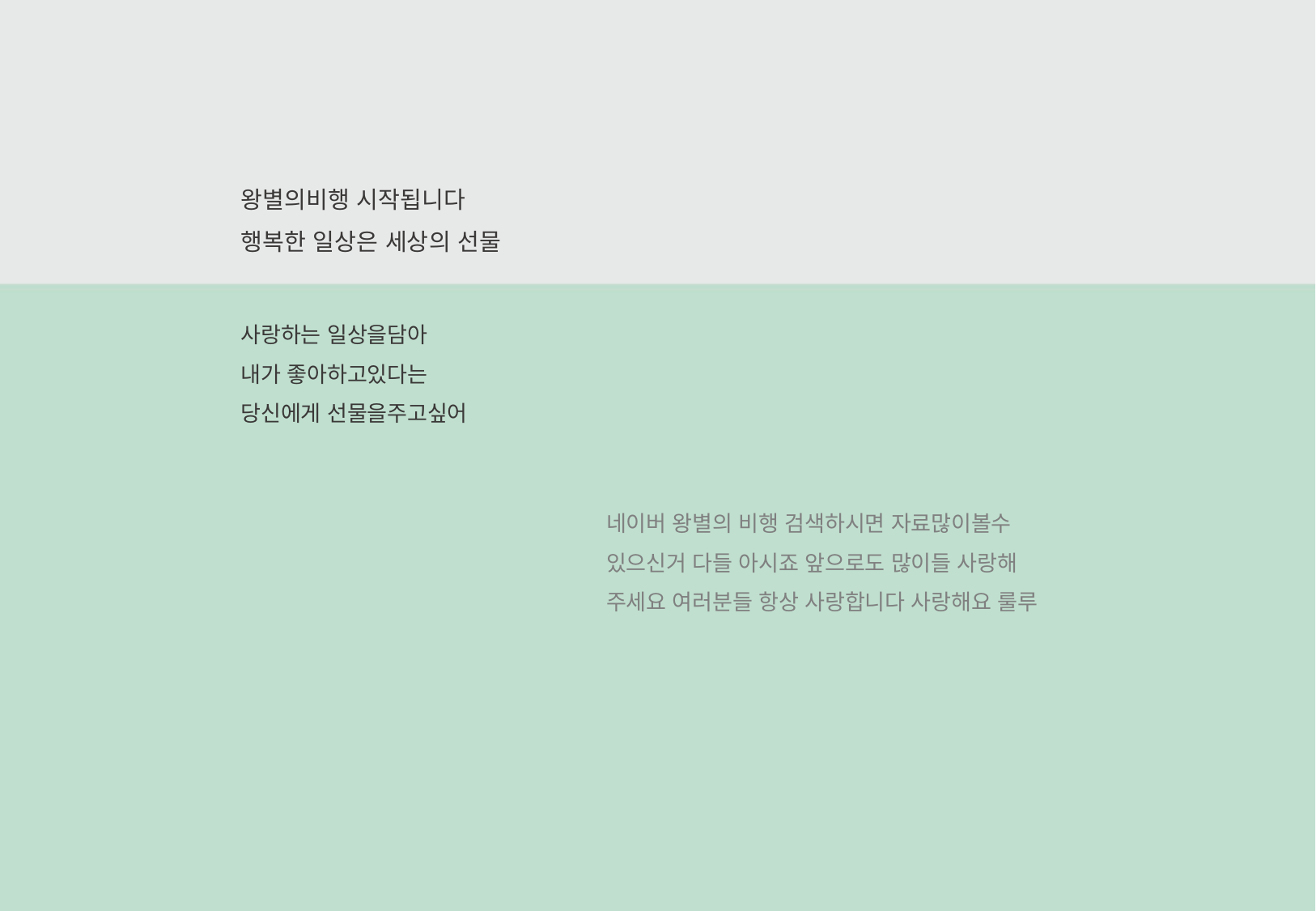

왕별의비행 시작됩니다
행복한 일상은 세상의 선물
사랑하는 일상을담아
내가 좋아하고있다는
당신에게 선물을주고싶어
네이버 왕별의 비행 검색하시면 자료많이볼수
있으신거 다들 아시죠 앞으로도 많이들 사랑해
주세요 여러분들 항상 사랑합니다 사랑해요 룰루